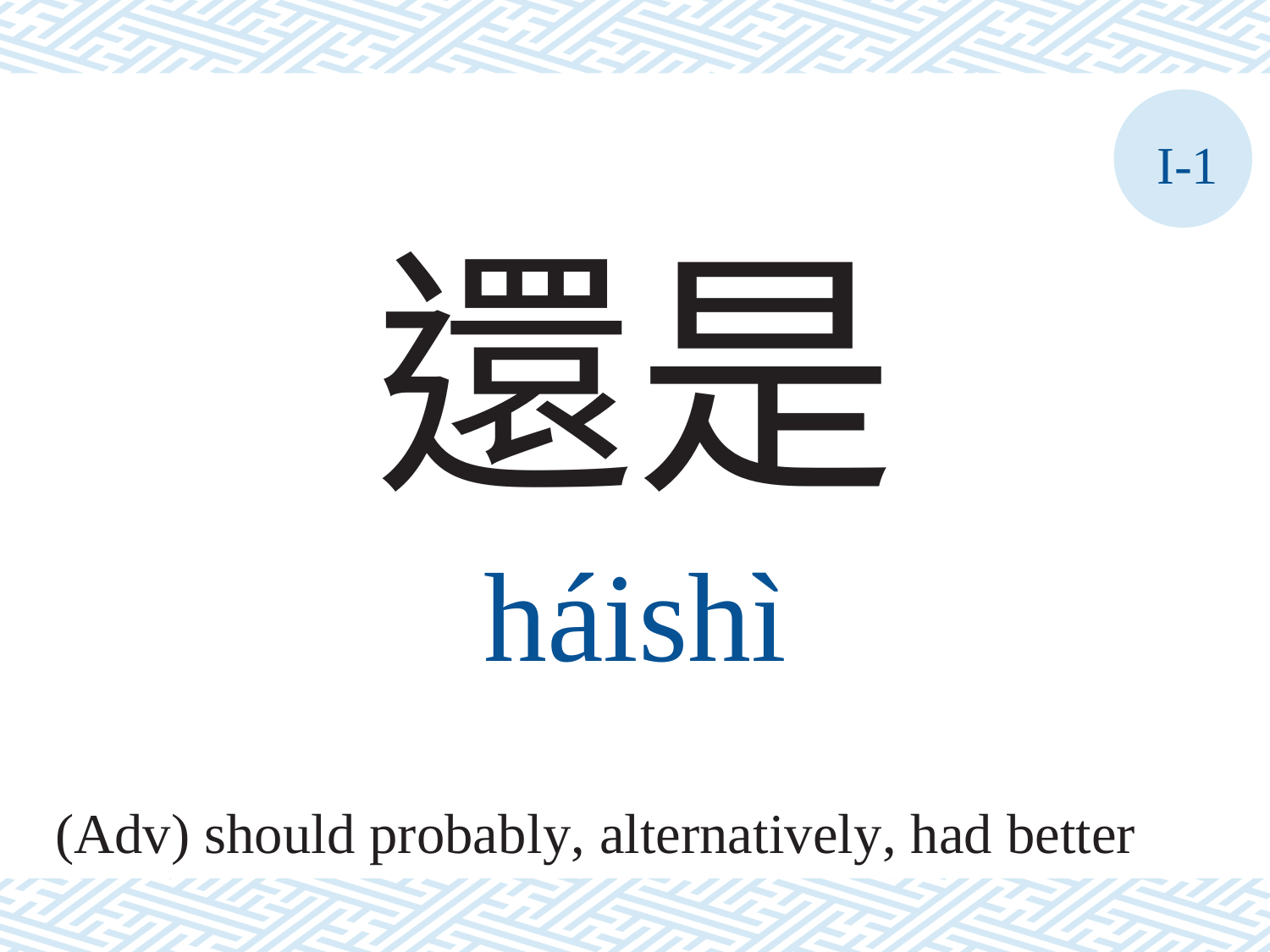

I-1
還是
háishì
(Adv) should probably, alternatively, had better